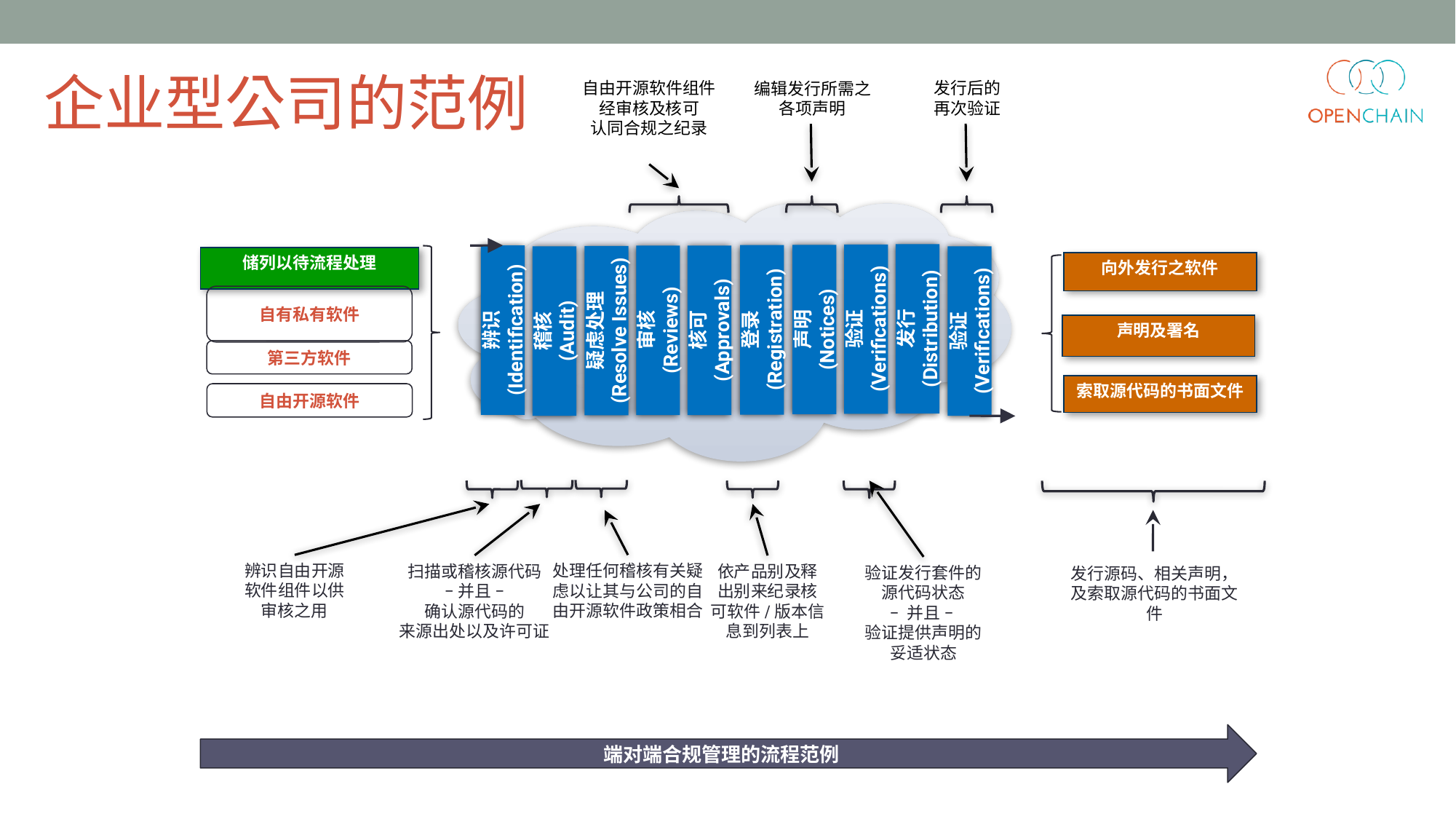

企业型公司的范例
自由开源软件组件
经审核及核可
认同合规之纪录
发行后的
再次验证
编辑发行所需之
各项声明

储列以待流程处理
向外发行之软件

自有私有软件
发行
(Distribution)
验证
(Verifications)
声明
(Notices)
登录
(Registration)
辨识
(Identification)
审核
(Reviews)
核可
(Approvals)
疑虑处理
(Resolve Issues)
稽核
(Audit)
验证
(Verifications)
声明及署名
第三方软件
索取源代码的书面文件

自由开源软件

辨识自由开源软件组件以供审核之用
处理任何稽核有关疑虑以让其与公司的自由开源软件政策相合
扫描或稽核源代码
– 并且 –
确认源代码的
来源出处以及许可证
依产品别及释出别来纪录核可软件/版本信息到列表上
验证发行套件的
源代码状态
– 并且 –
验证提供声明的
妥适状态
发行源码、相关声明，及索取源代码的书面文件
端对端合规管理的流程范例